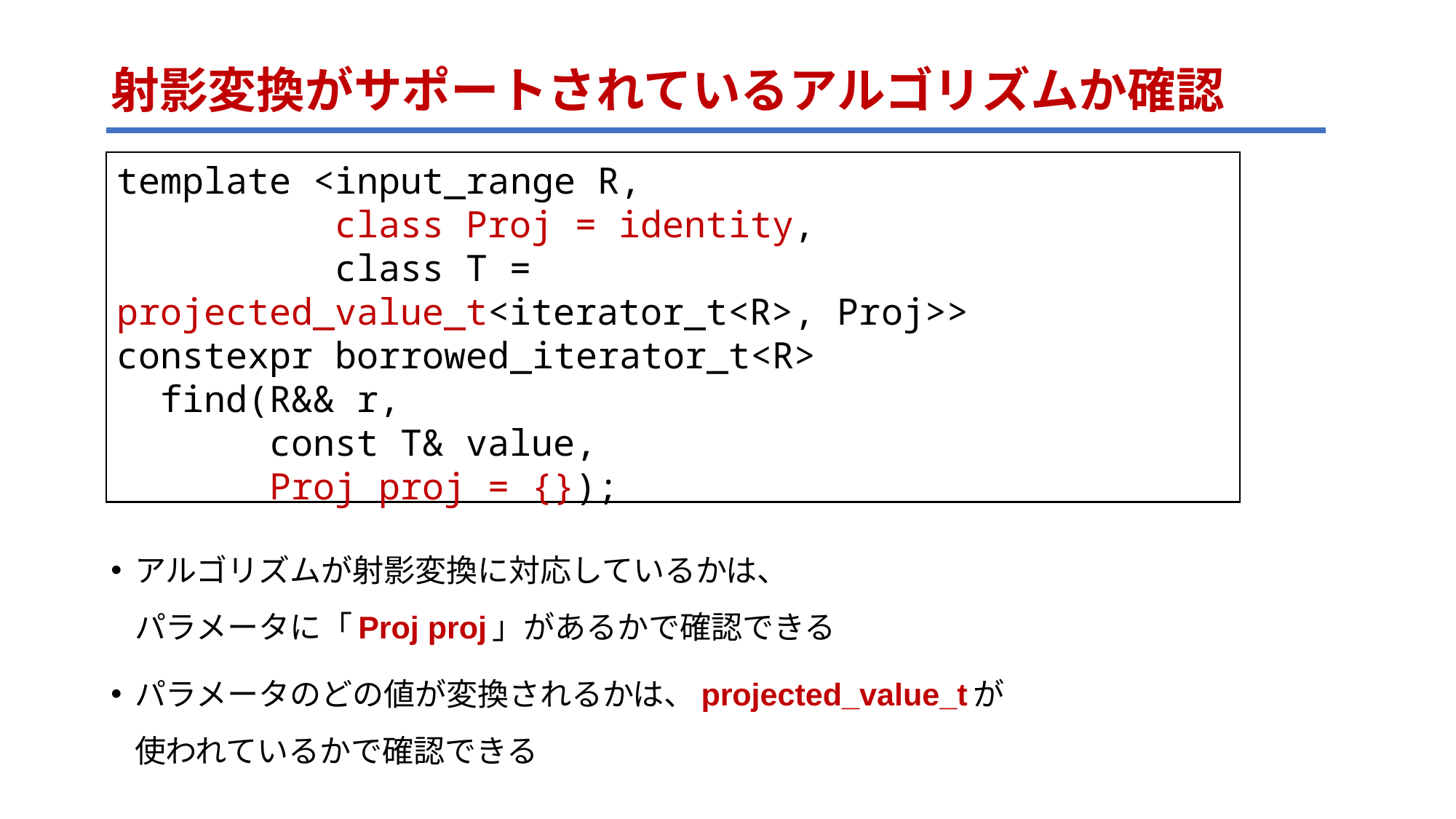

# 射影変換がサポートされているアルゴリズムか確認
template <input_range R,
          class Proj = identity,
          class T = projected_value_t<iterator_t<R>, Proj>>
constexpr borrowed_iterator_t<R>
  find(R&& r,
       const T& value,
       Proj proj = {});

アルゴリズムが射影変換に対応しているかは、
パラメータに「Proj proj」があるかで確認できる
パラメータのどの値が変換されるかは、projected_value_tが
使われているかで確認できる